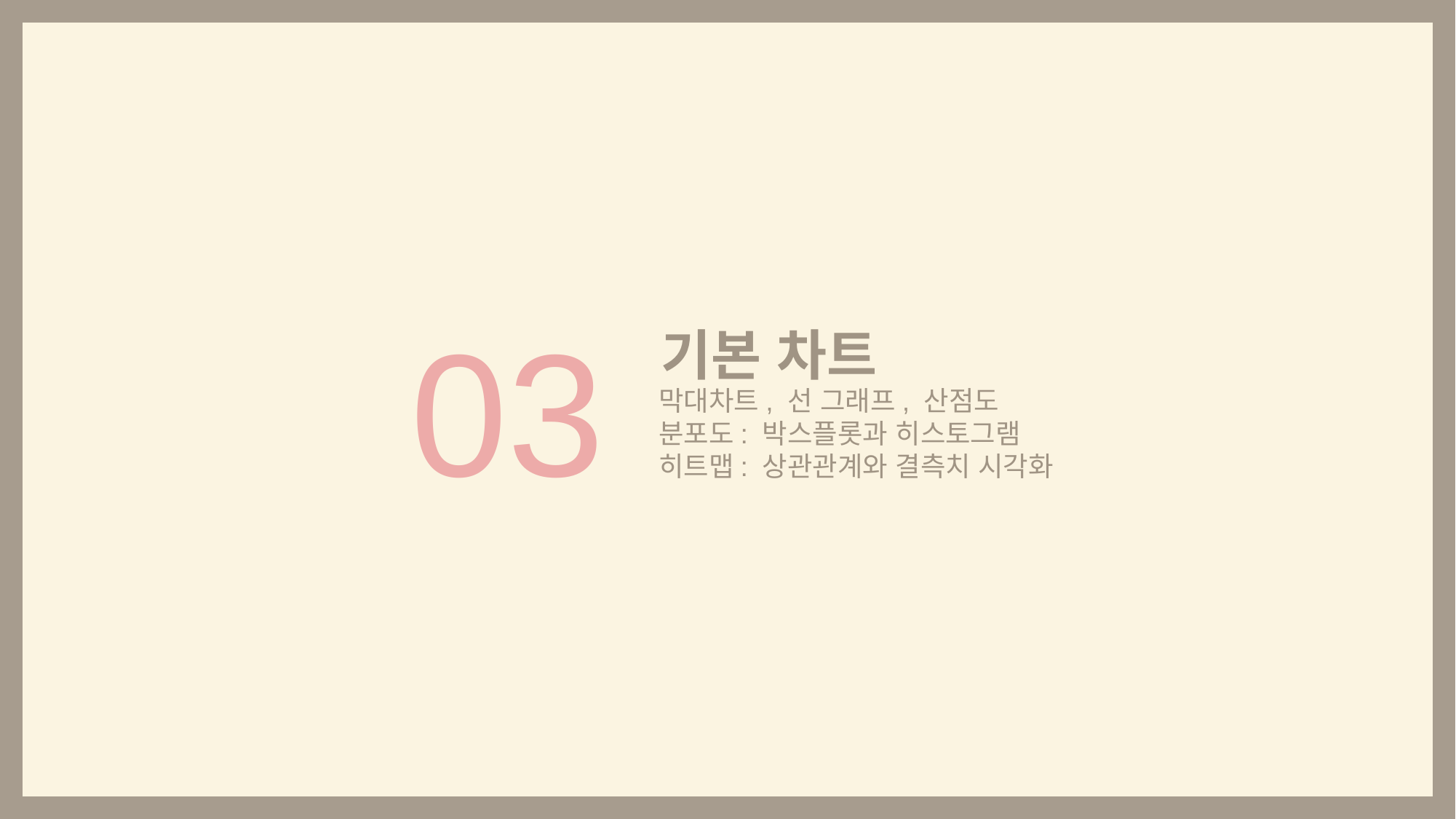

03
기본 차트
막대차트, 선 그래프, 산점도
분포도: 박스플롯과 히스토그램
히트맵: 상관관계와 결측치 시각화